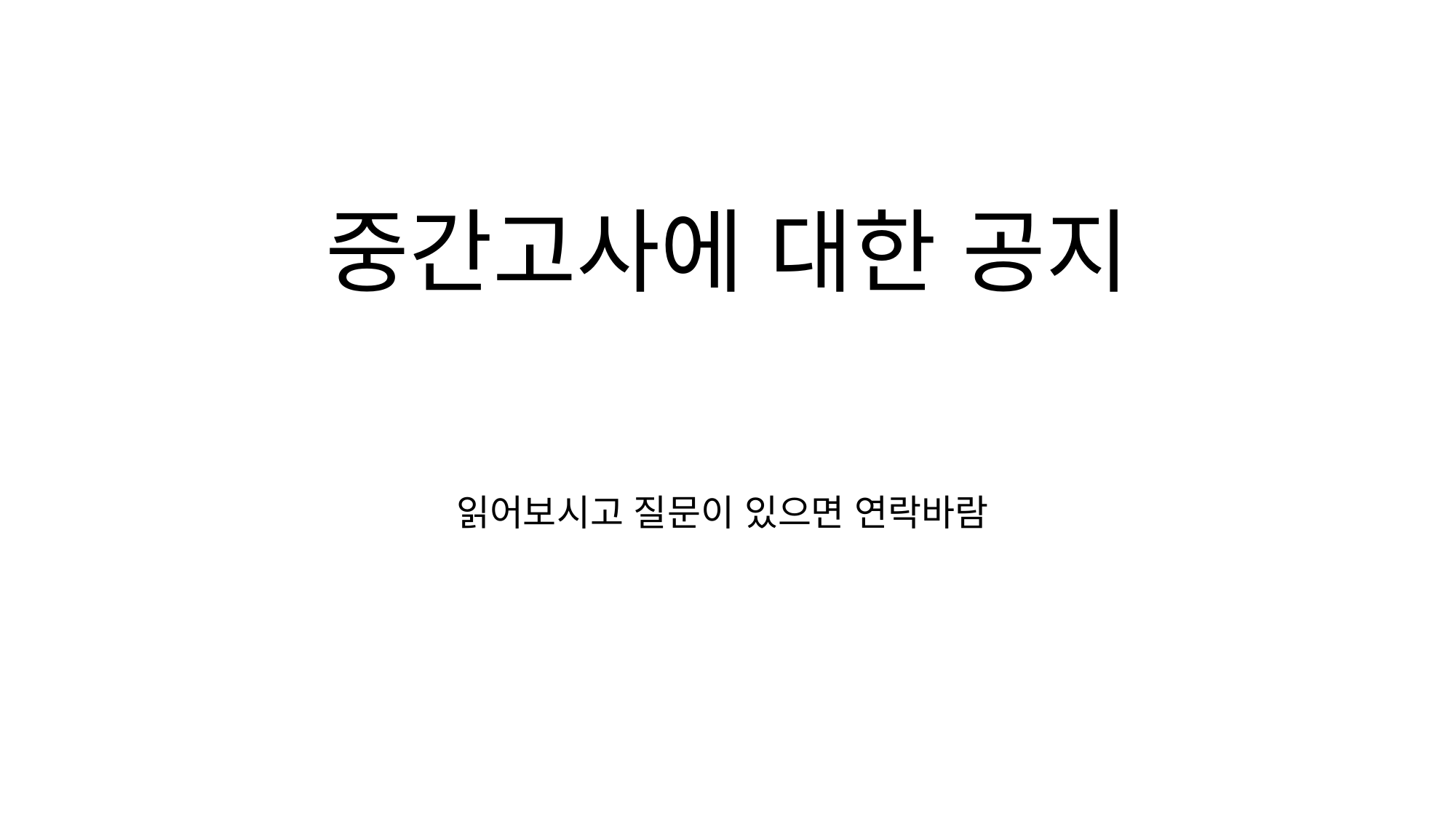

# 중간고사에 대한 공지

읽어보시고 질문이 있으면 연락바람